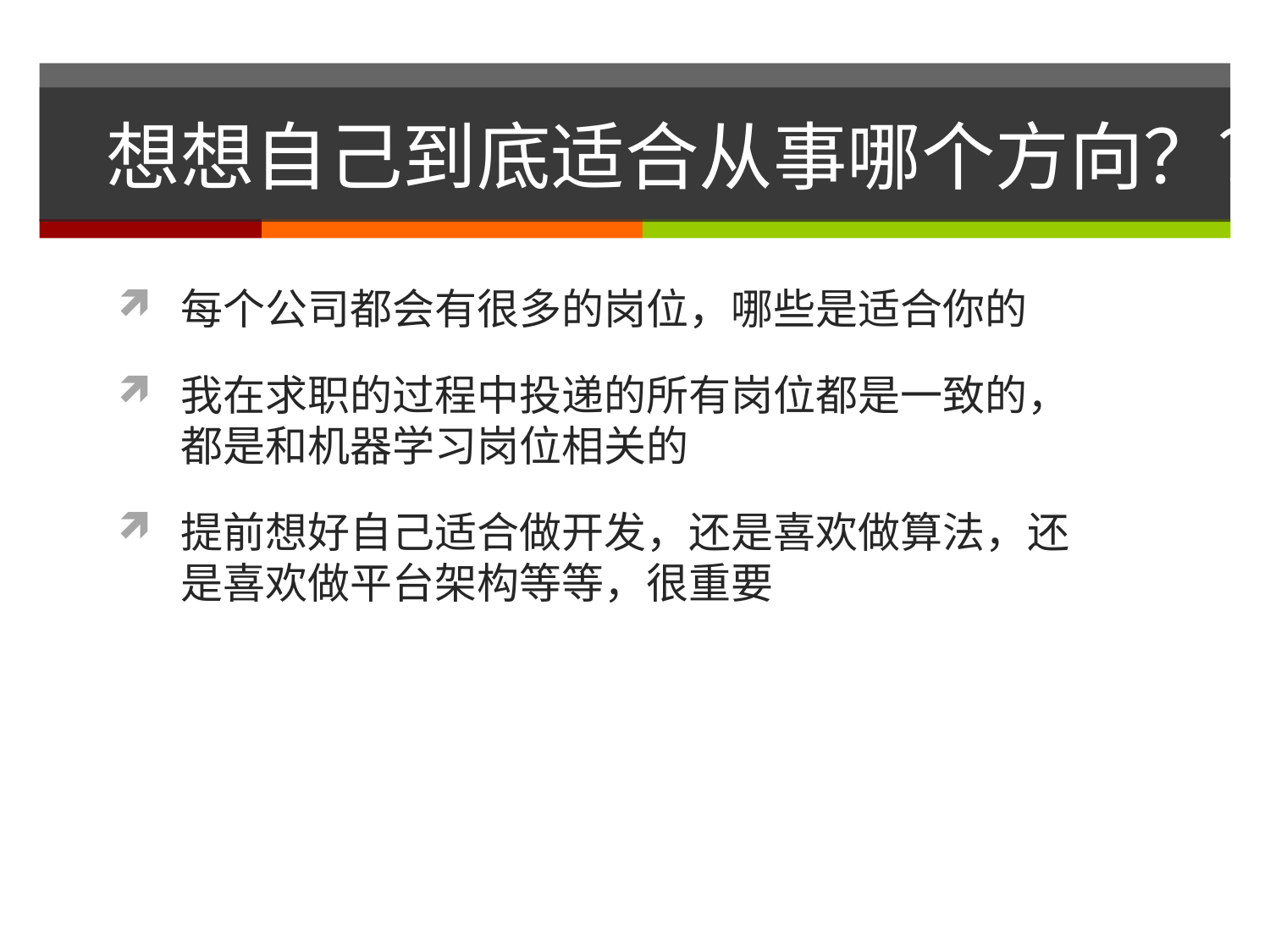

# 想想自己到底适合从事哪个方向？？
每个公司都会有很多的岗位，哪些是适合你的
我在求职的过程中投递的所有岗位都是一致的，都是和机器学习岗位相关的
提前想好自己适合做开发，还是喜欢做算法，还是喜欢做平台架构等等，很重要